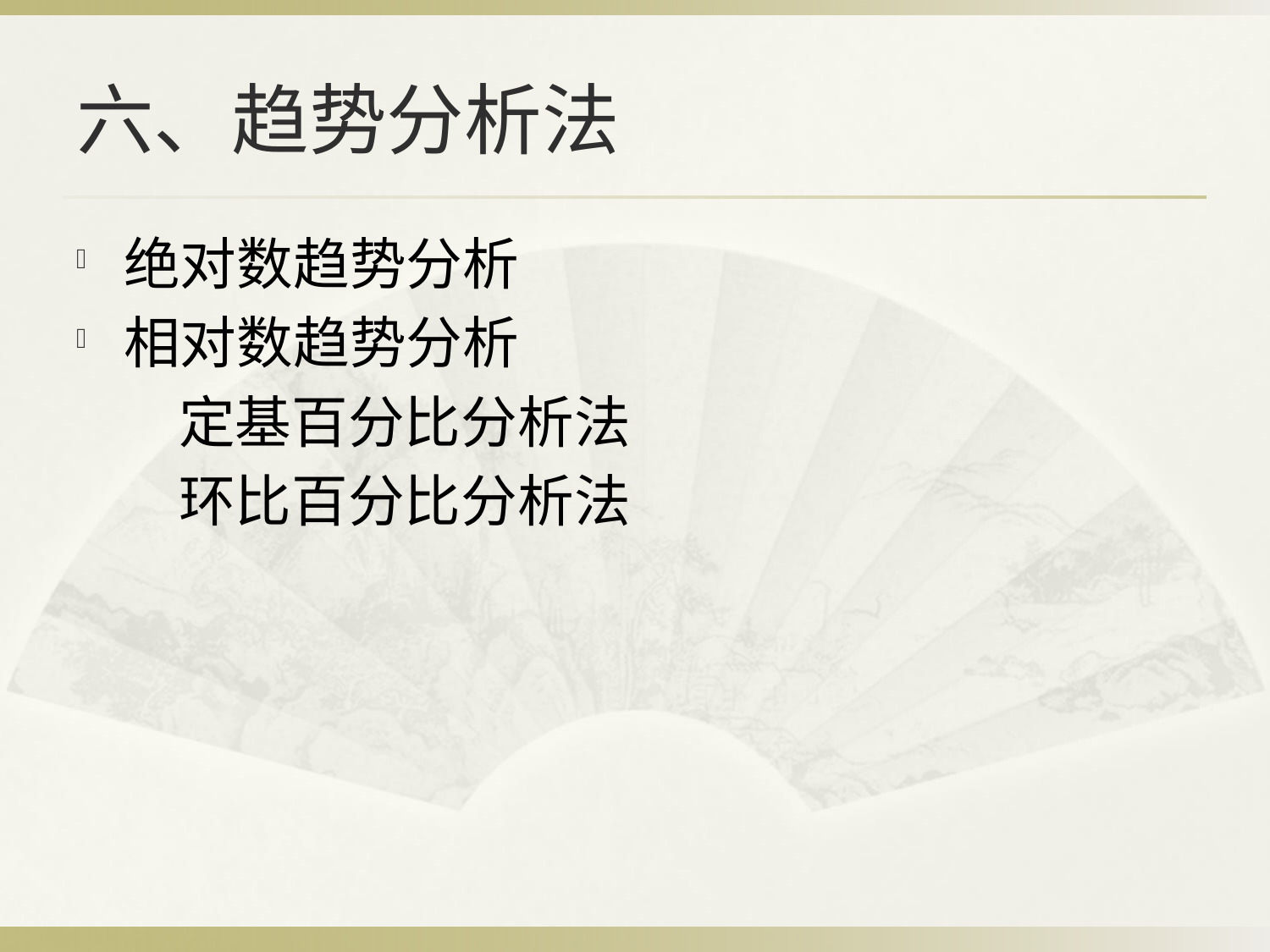

# 六、趋势分析法
绝对数趋势分析
相对数趋势分析
       定基百分比分析法
       环比百分比分析法